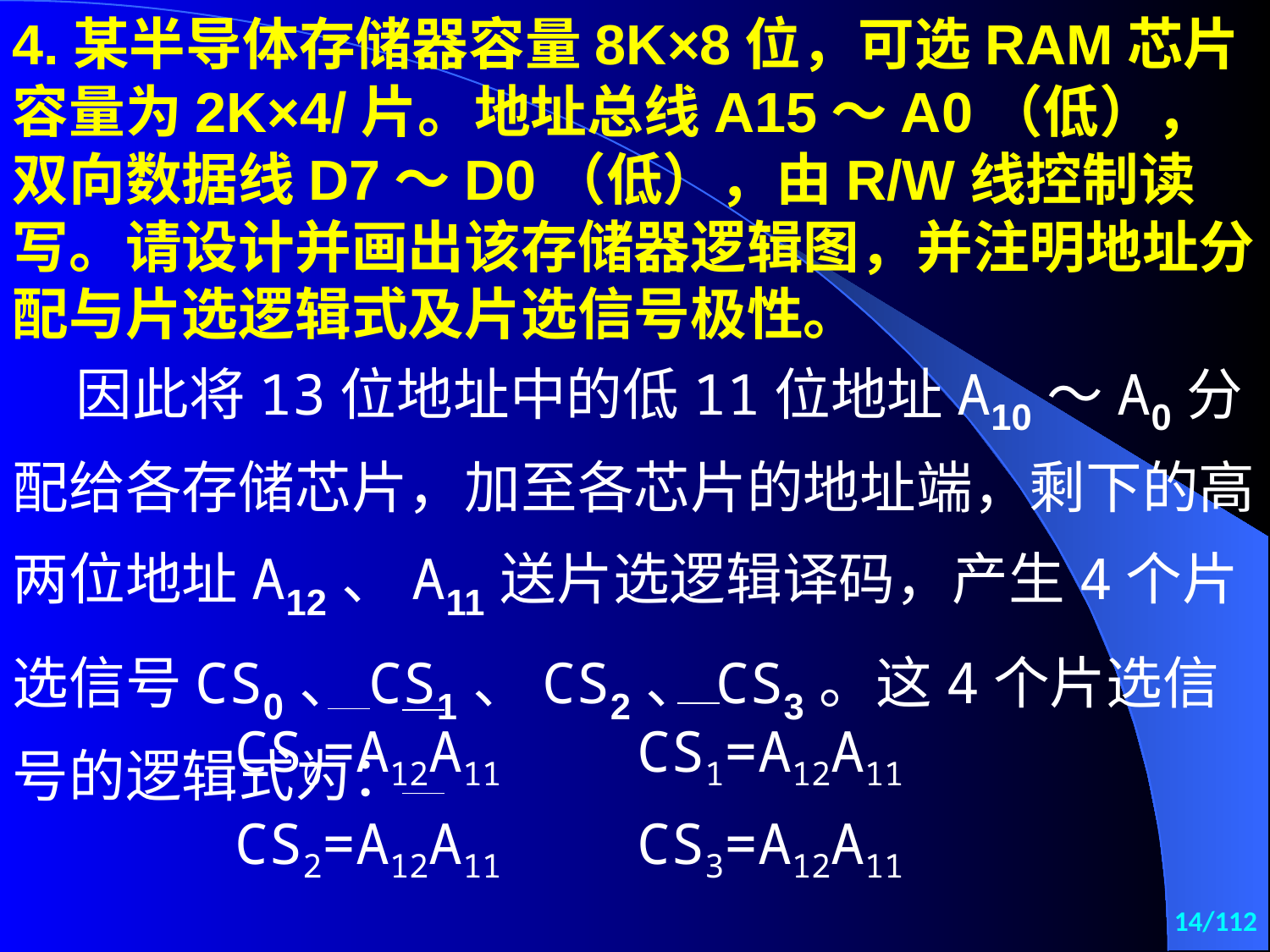

4.某半导体存储器容量8K×8位，可选RAM芯片容量为2K×4/片。地址总线A15～A0（低），双向数据线D7～D0（低），由R/W线控制读写。请设计并画出该存储器逻辑图，并注明地址分配与片选逻辑式及片选信号极性。
因此将13位地址中的低11位地址A10～A0分配给各存储芯片，加至各芯片的地址端，剩下的高两位地址A12、A11送片选逻辑译码，产生4个片选信号CS0、CS1、CS2、CS3。这4个片选信号的逻辑式为：
CS0=A12A11    CS1=A12A11
CS2=A12A11    CS3=A12A11
14/112